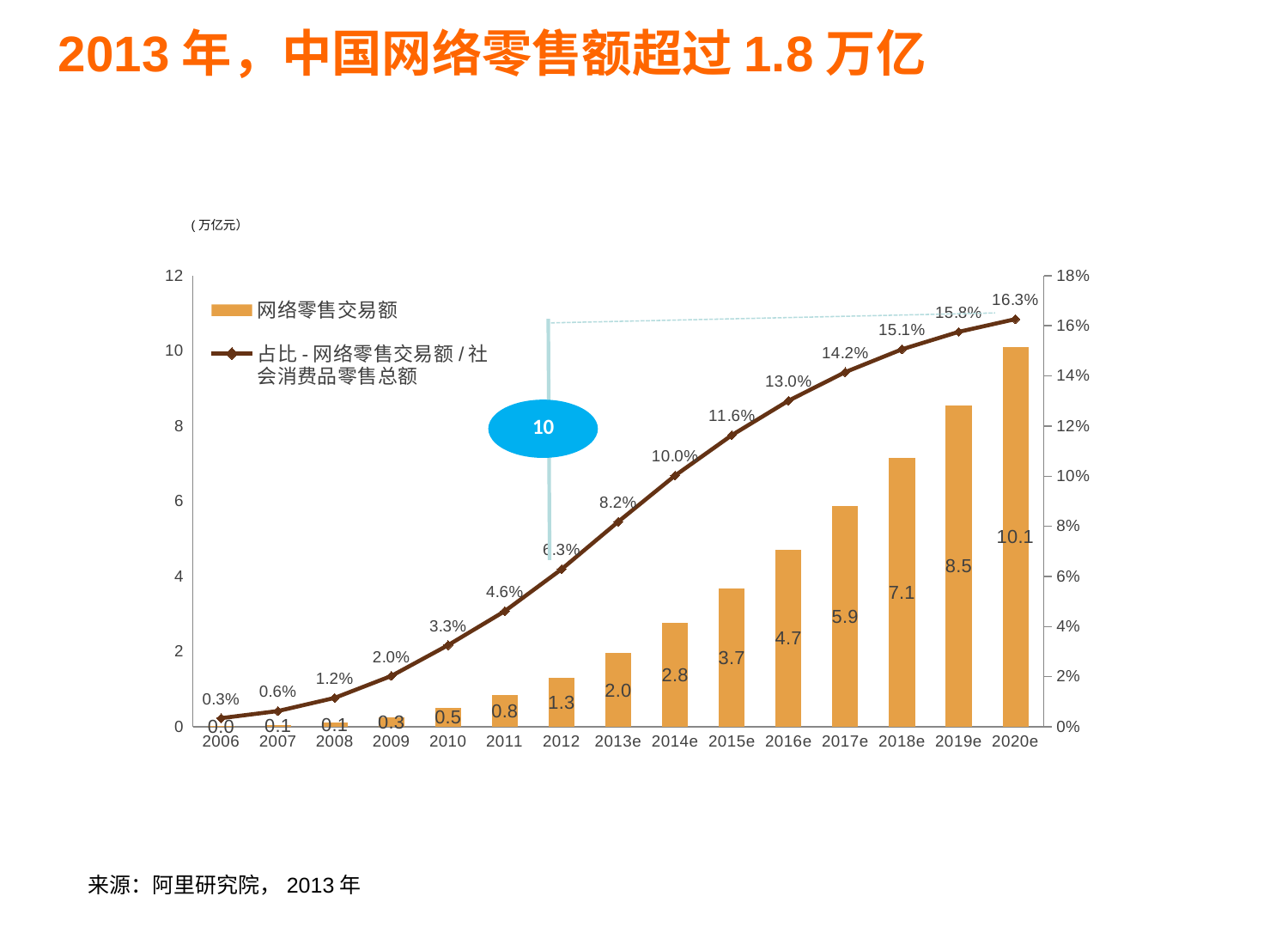

2013年，中国网络零售额超过1.8万亿
(万亿元）

### Chart

| Category | 网络零售交易额 | 占比-网络零售交易额/社会消费品零售总额 |
|---|---|---|
| 2006 | 0.026310000000000004 | 0.003443266588142945 |
| 2007 | 0.05602000000000001 | 0.006279565071180403 |
| 2008 | 0.1250963 | 0.011530920095089141 |
| 2009 | 0.2543711700000003 | 0.02029405541766701 |
| 2010 | 0.5034617865000001 | 0.032575201143680156 |
| 2011 | 0.8349872208316176 | 0.046154815061824256 |
| 2012 | 1.3027277727369322 | 0.06288297715065343 |
| 2013e | 1.961339467963926 | 0.08185869476946422 |
| 2014e | 2.754556976670019 | 0.10024232034114652 |
| 2015e | 3.67259054949913 | 0.11634965687281325 |
| 2016e | 4.709475302865961 | 0.13011349580925421 |
| 2017e | 5.8644515137745445 | 0.1415219656974536 |
| 2018e | 7.142640658952715 | 0.15061499290225144 |
| 2019e | 8.549580717154685 | 0.1575824191390975 |
| 2020e | 10.093463003472769 | 0.16266270704415087 |
来源：阿里研究院，2013年